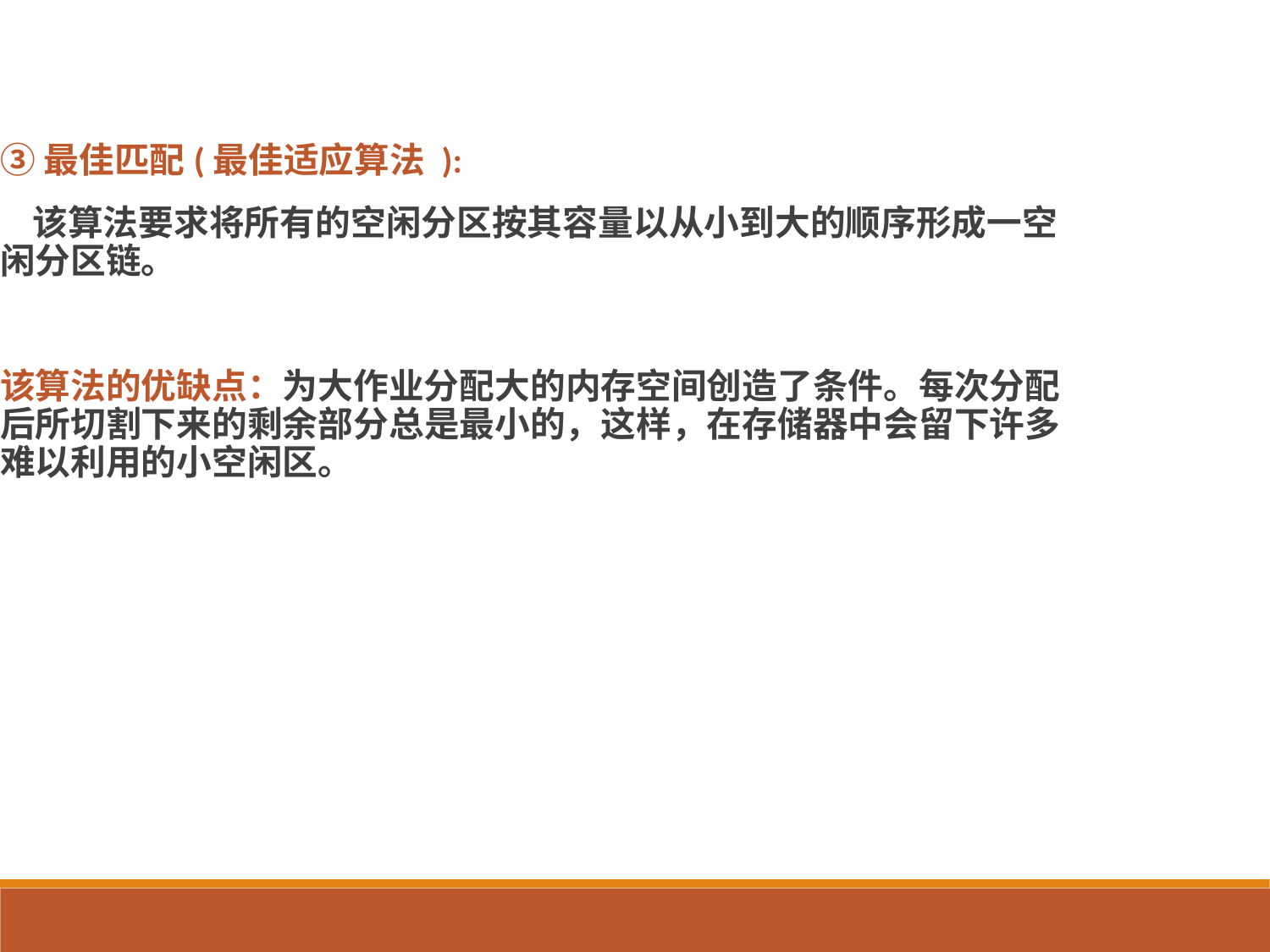

③最佳匹配(最佳适应算法 ):
   该算法要求将所有的空闲分区按其容量以从小到大的顺序形成一空闲分区链。

该算法的优缺点：为大作业分配大的内存空间创造了条件。每次分配后所切割下来的剩余部分总是最小的，这样，在存储器中会留下许多难以利用的小空闲区。